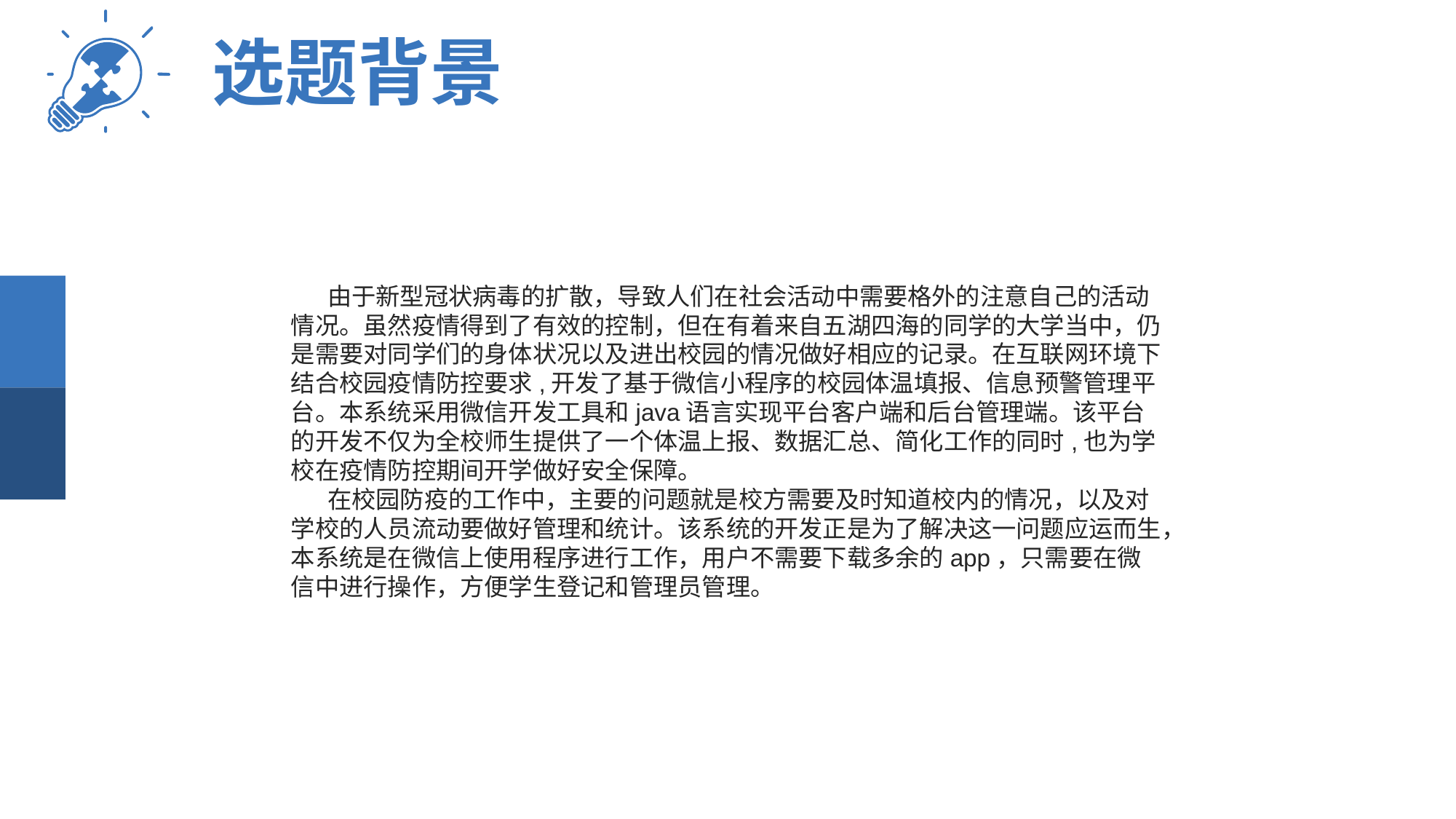

选题背景

由于新型冠状病毒的扩散，导致人们在社会活动中需要格外的注意自己的活动情况。虽然疫情得到了有效的控制，但在有着来自五湖四海的同学的大学当中，仍是需要对同学们的身体状况以及进出校园的情况做好相应的记录。在互联网环境下结合校园疫情防控要求,开发了基于微信小程序的校园体温填报、信息预警管理平台。本系统采用微信开发工具和java语言实现平台客户端和后台管理端。该平台的开发不仅为全校师生提供了一个体温上报、数据汇总、简化工作的同时,也为学校在疫情防控期间开学做好安全保障。
在校园防疫的工作中，主要的问题就是校方需要及时知道校内的情况，以及对学校的人员流动要做好管理和统计。该系统的开发正是为了解决这一问题应运而生，本系统是在微信上使用程序进行工作，用户不需要下载多余的app，只需要在微信中进行操作，方便学生登记和管理员管理。